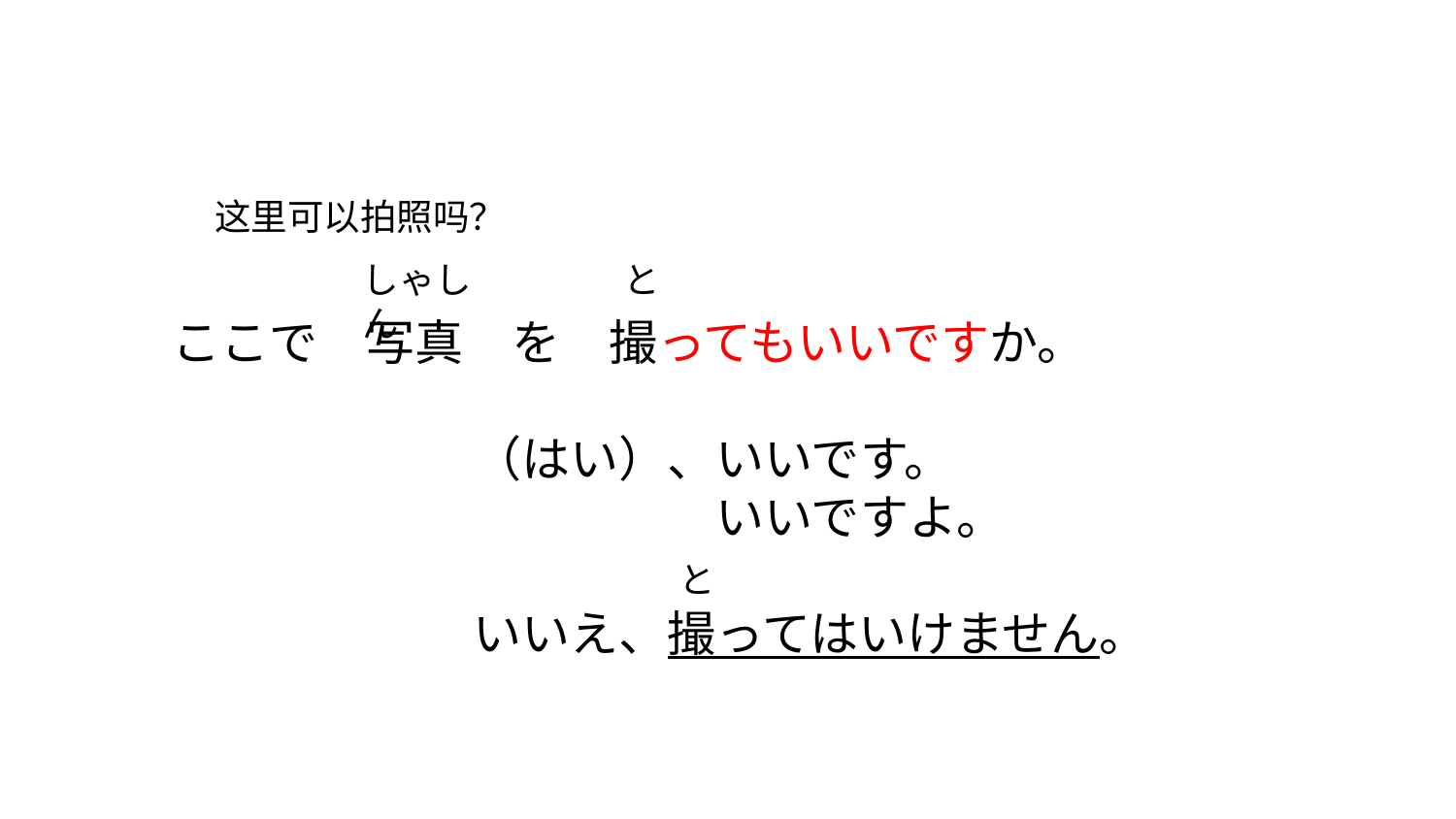

这里可以拍照吗？
しゃしん
と
ここで　写真　を　撮ってもいいですか。
（はい）、いいです。
　　　　　いいですよ。

いいえ、撮ってはいけません。
と